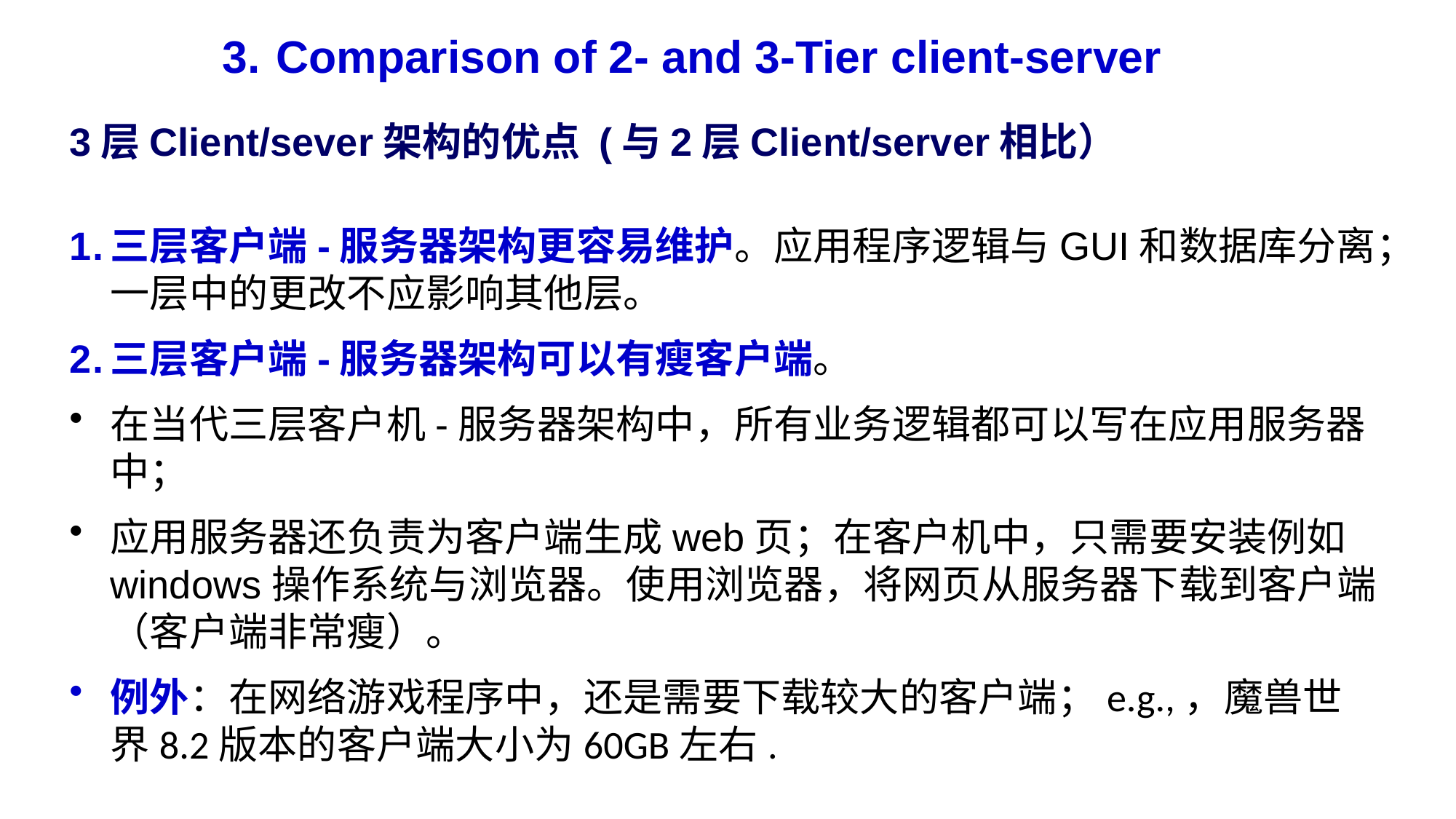

Comparison of 2- and 3-Tier client-server
3层Client/sever架构的优点 (与2层Client/server相比）

三层客户端-服务器架构更容易维护。应用程序逻辑与GUI和数据库分离；一层中的更改不应影响其他层。
三层客户端-服务器架构可以有瘦客户端。
在当代三层客户机-服务器架构中，所有业务逻辑都可以写在应用服务器中；
应用服务器还负责为客户端生成web页；在客户机中，只需要安装例如windows操作系统与浏览器。使用浏览器，将网页从服务器下载到客户端（客户端非常瘦）。
例外：在网络游戏程序中，还是需要下载较大的客户端；e.g.,，魔兽世界8.2版本的客户端大小为60GB左右.